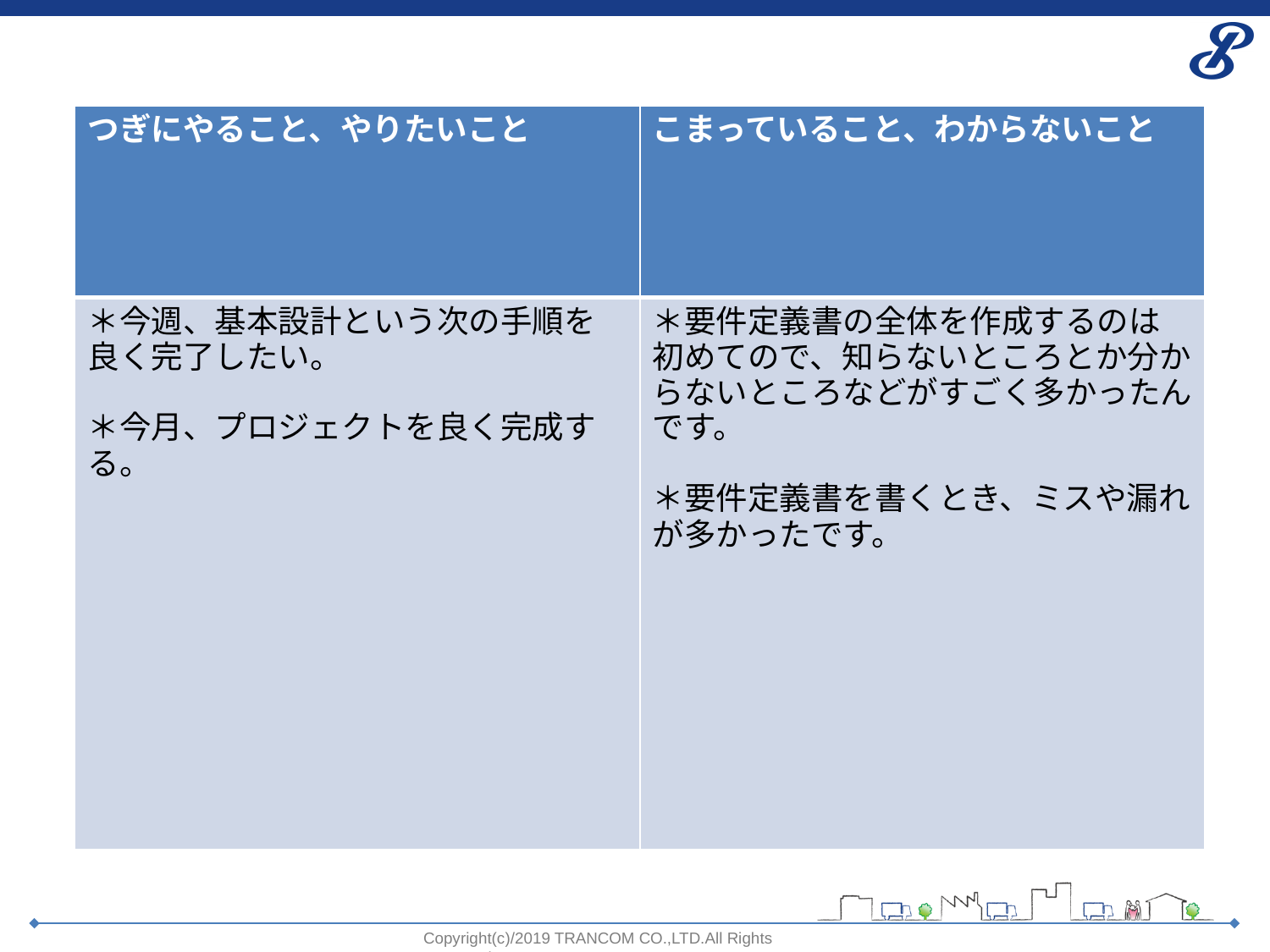

| つぎにやること、やりたいこと | こまっていること、わからないこと |
| --- | --- |
| ＊今週、基本設計という次の手順を良く完了したい。 ＊今月、プロジェクトを良く完成する。 | ＊要件定義書の全体を作成するのは初めてので、知らないところとか分からないところなどがすごく多かったんです。 ＊要件定義書を書くとき、ミスや漏れが多かったです。 |